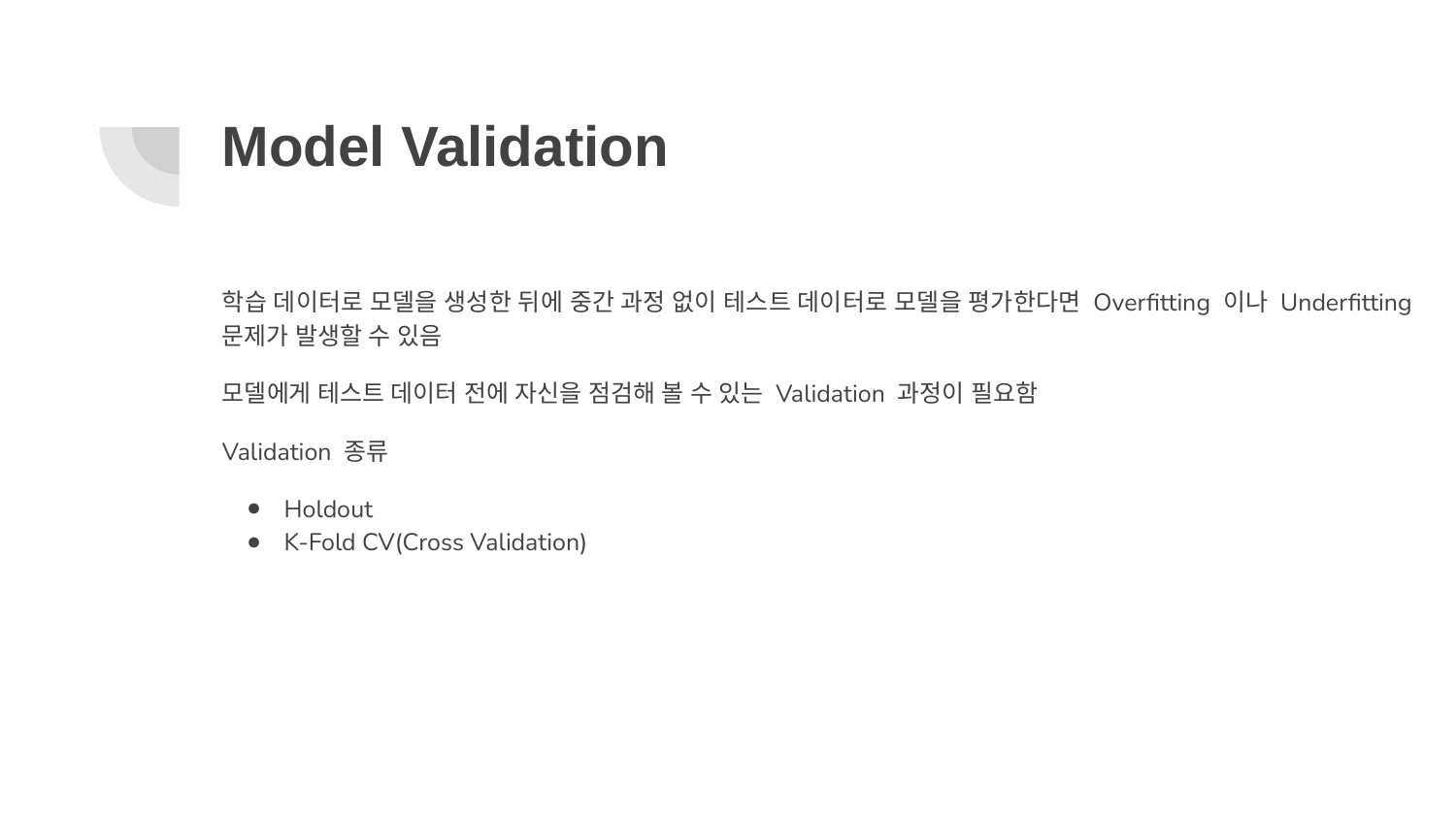

# Model Validation
학습 데이터로 모델을 생성한 뒤에 중간 과정 없이 테스트 데이터로 모델을 평가한다면 Overfitting 이나 Underfitting 문제가 발생할 수 있음
모델에게 테스트 데이터 전에 자신을 점검해 볼 수 있는 Validation 과정이 필요함
Validation 종류
Holdout
K-Fold CV(Cross Validation)